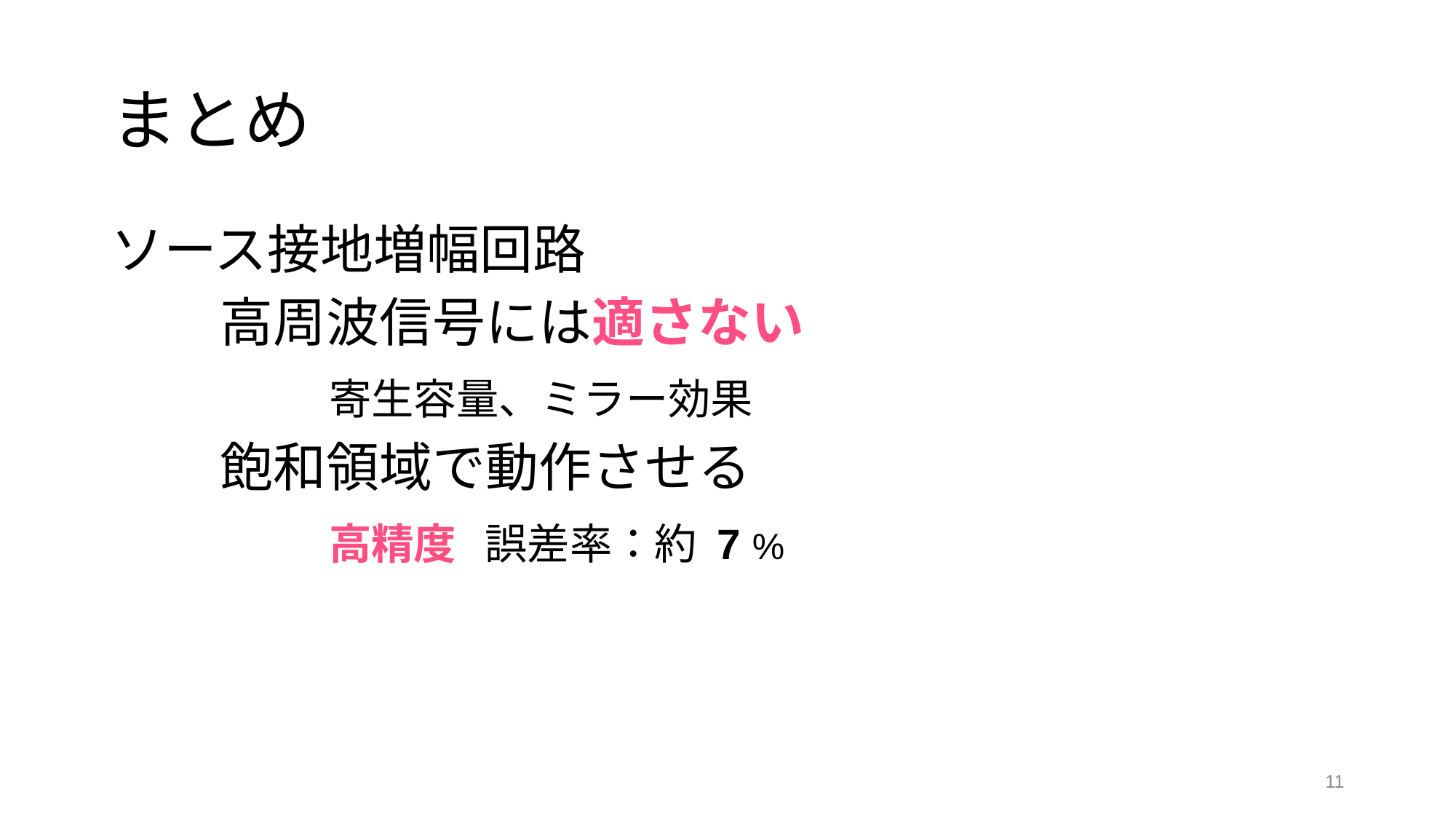

# まとめ
ソース接地増幅回路
	高周波信号には適さない
		寄生容量、ミラー効果
	飽和領域で動作させる
		高精度   誤差率：約 7 %
11